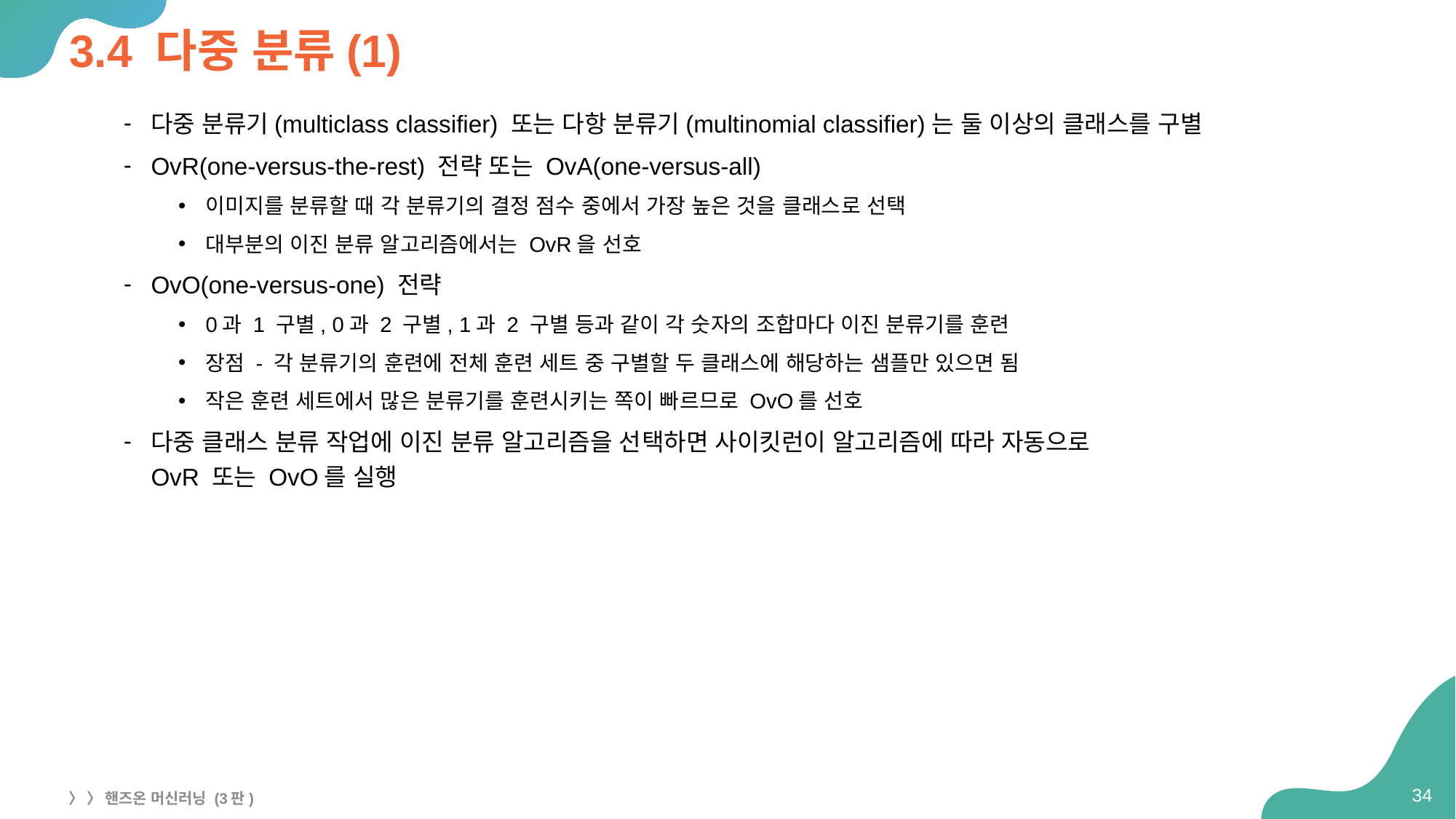

# 3.4 다중 분류(1)
다중 분류기(multiclass classifier) 또는 다항 분류기(multinomial classifier)는 둘 이상의 클래스를 구별
OvR(one-versus-the-rest) 전략 또는 OvA(one-versus-all)
이미지를 분류할 때 각 분류기의 결정 점수 중에서 가장 높은 것을 클래스로 선택
대부분의 이진 분류 알고리즘에서는 OvR을 선호
OvO(one-versus-one) 전략
0과 1 구별, 0과 2 구별, 1과 2 구별 등과 같이 각 숫자의 조합마다 이진 분류기를 훈련
장점 - 각 분류기의 훈련에 전체 훈련 세트 중 구별할 두 클래스에 해당하는 샘플만 있으면 됨
작은 훈련 세트에서 많은 분류기를 훈련시키는 쪽이 빠르므로 OvO를 선호
다중 클래스 분류 작업에 이진 분류 알고리즘을 선택하면 사이킷런이 알고리즘에 따라 자동으로
OvR 또는 OvO를 실행
34
〉 〉 핸즈온 머신러닝 (3판)